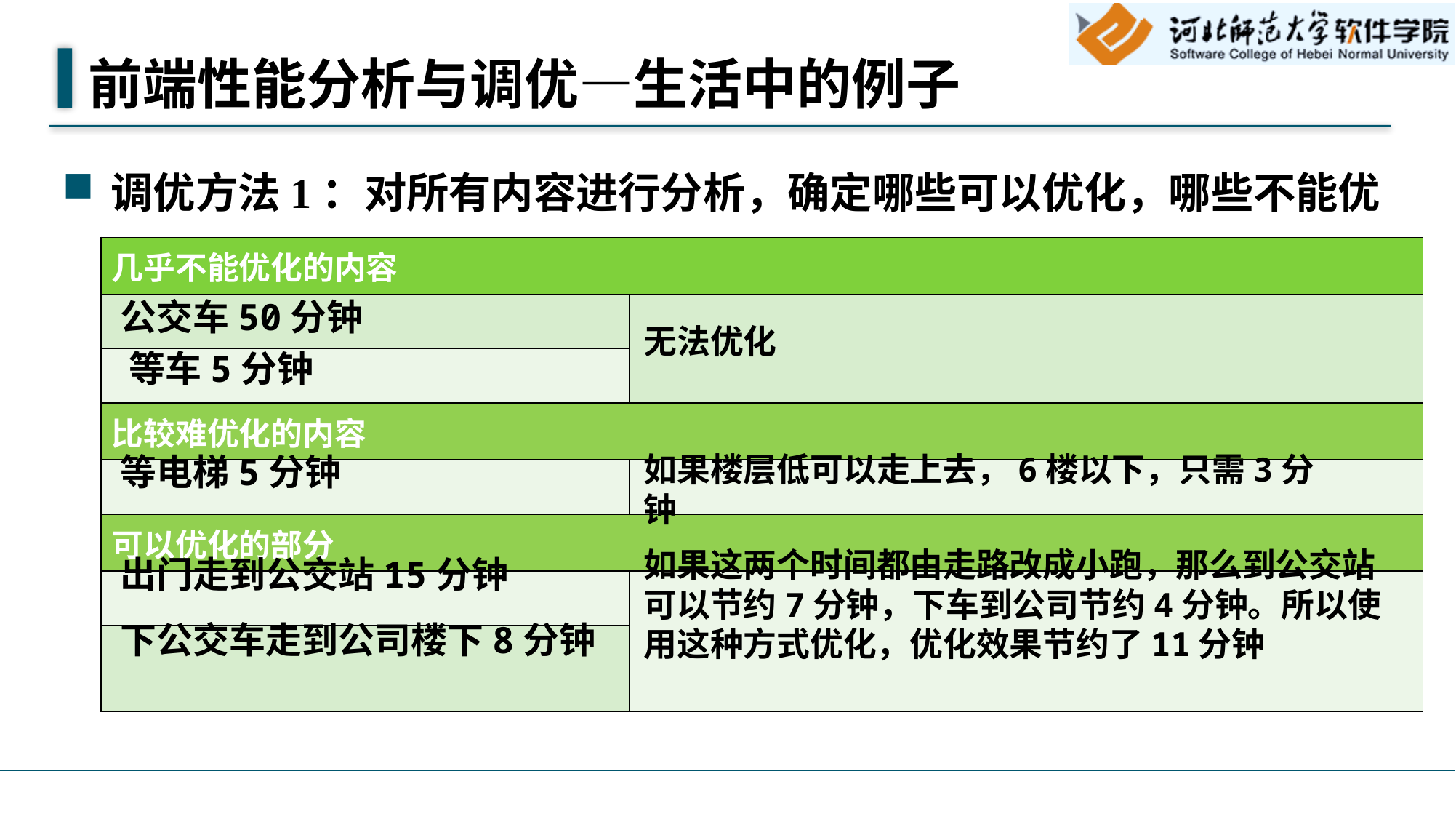

# 前端性能分析与调优—生活中的例子
调优方法1：对所有内容进行分析，确定哪些可以优化，哪些不能优化
| 几乎不能优化的内容 |  |
| --- | --- |
|  |  |
|  |  |
| 比较难优化的内容 |  |
|  |  |
| 可以优化的部分 |  |
|  |  |
|  |  |
公交车50分钟
无法优化
等车5分钟
等电梯5分钟
如果楼层低可以走上去，6楼以下，只需3分钟
如果这两个时间都由走路改成小跑，那么到公交站可以节约7分钟，下车到公司节约4分钟。所以使用这种方式优化，优化效果节约了11分钟
出门走到公交站15分钟
下公交车走到公司楼下8分钟